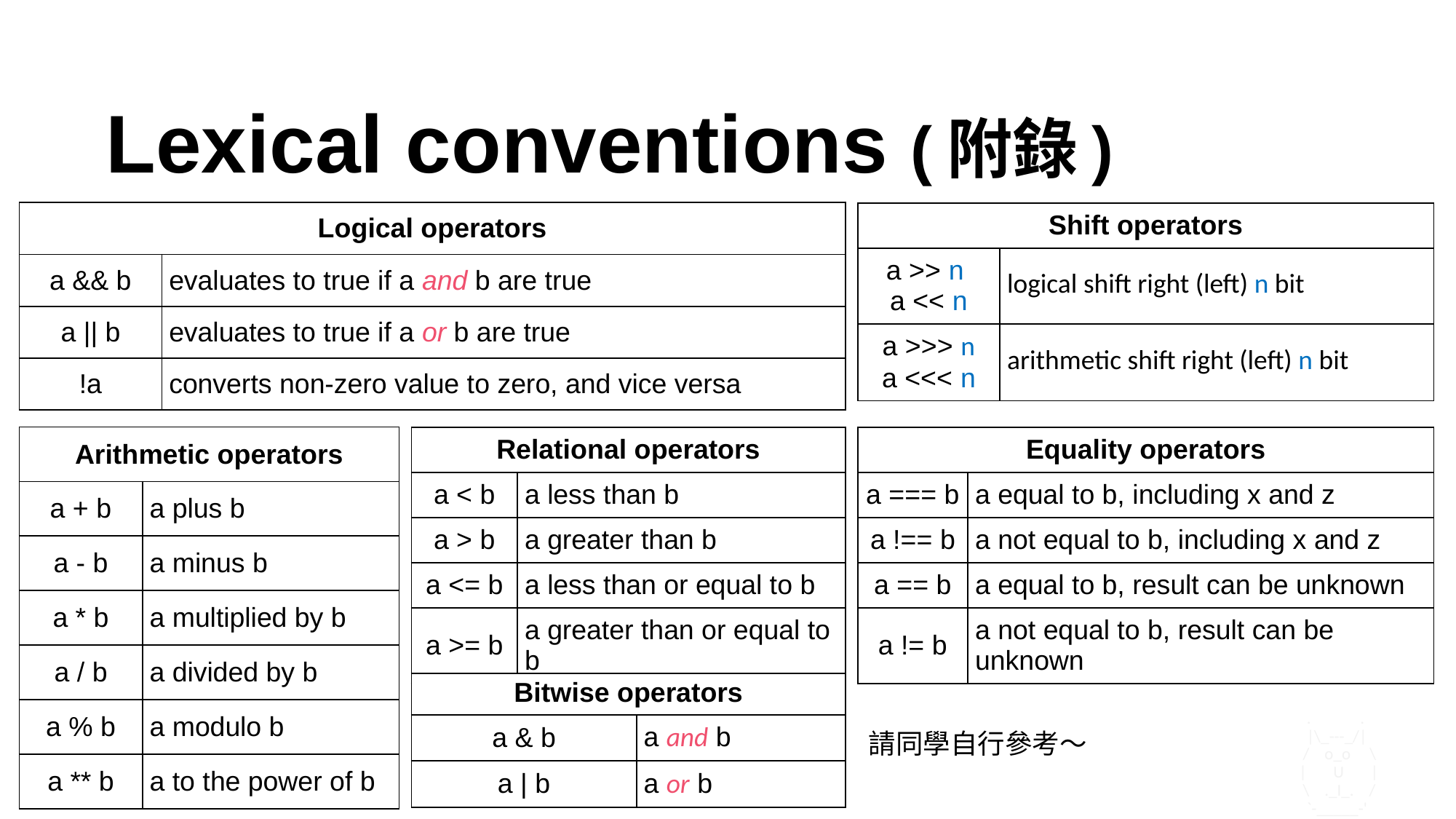

Lexical conventions (附錄)
| Logical operators |  |
| --- | --- |
| a && b | evaluates to true if a and b are true |
| a || b | evaluates to true if a or b are true |
| !a | converts non-zero value to zero, and vice versa |
| Shift operators |  |
| --- | --- |
| a >> n a << n | logical shift right (left) n bit |
| a >>> n a <<< n | arithmetic shift right (left) n bit |
| Arithmetic operators |  |
| --- | --- |
| a + b | a plus b |
| a - b | a minus b |
| a \* b | a multiplied by b |
| a / b | a divided by b |
| a % b | a modulo b |
| a \*\* b | a to the power of b |
| Relational operators |  |
| --- | --- |
| a < b | a less than b |
| a > b | a greater than b |
| a <= b | a less than or equal to b |
| a >= b | a greater than or equal to b |
| Equality operators |  |
| --- | --- |
| a === b | a equal to b, including x and z |
| a !== b | a not equal to b, including x and z |
| a == b | a equal to b, result can be unknown |
| a != b | a not equal to b, result can be unknown |
| Bitwise operators |  |
| --- | --- |
| a & b | a and b |
| a | b | a or b |
  .             .
  |\_---_/|
 /    o_o     \
|       U       |
 \    ._I_.    /
  `-_____-'
請同學自行參考～